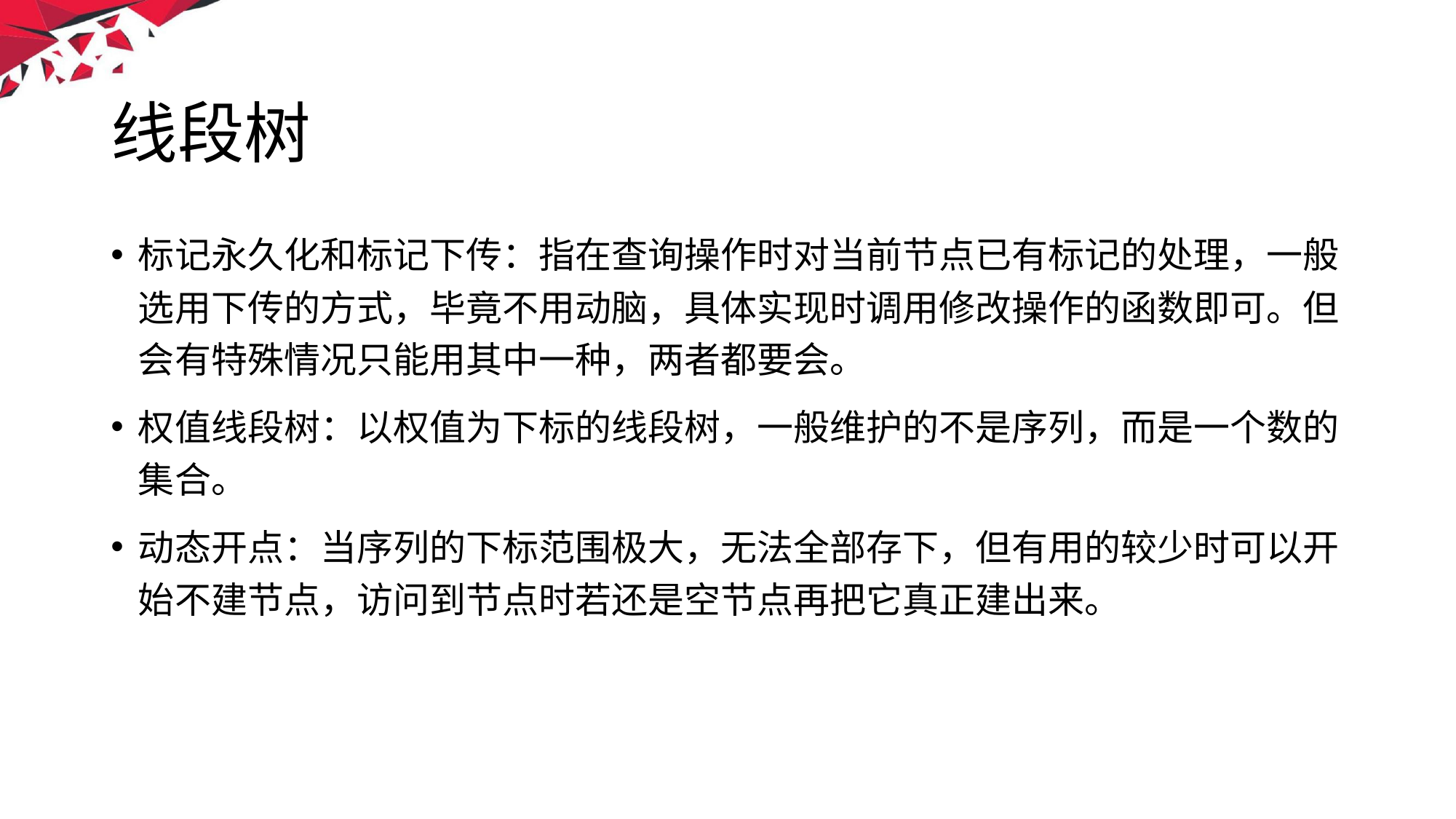

# 线段树
标记永久化和标记下传：指在查询操作时对当前节点已有标记的处理，一般选用下传的方式，毕竟不用动脑，具体实现时调用修改操作的函数即可。但会有特殊情况只能用其中一种，两者都要会。
权值线段树：以权值为下标的线段树，一般维护的不是序列，而是一个数的集合。
动态开点：当序列的下标范围极大，无法全部存下，但有用的较少时可以开始不建节点，访问到节点时若还是空节点再把它真正建出来。